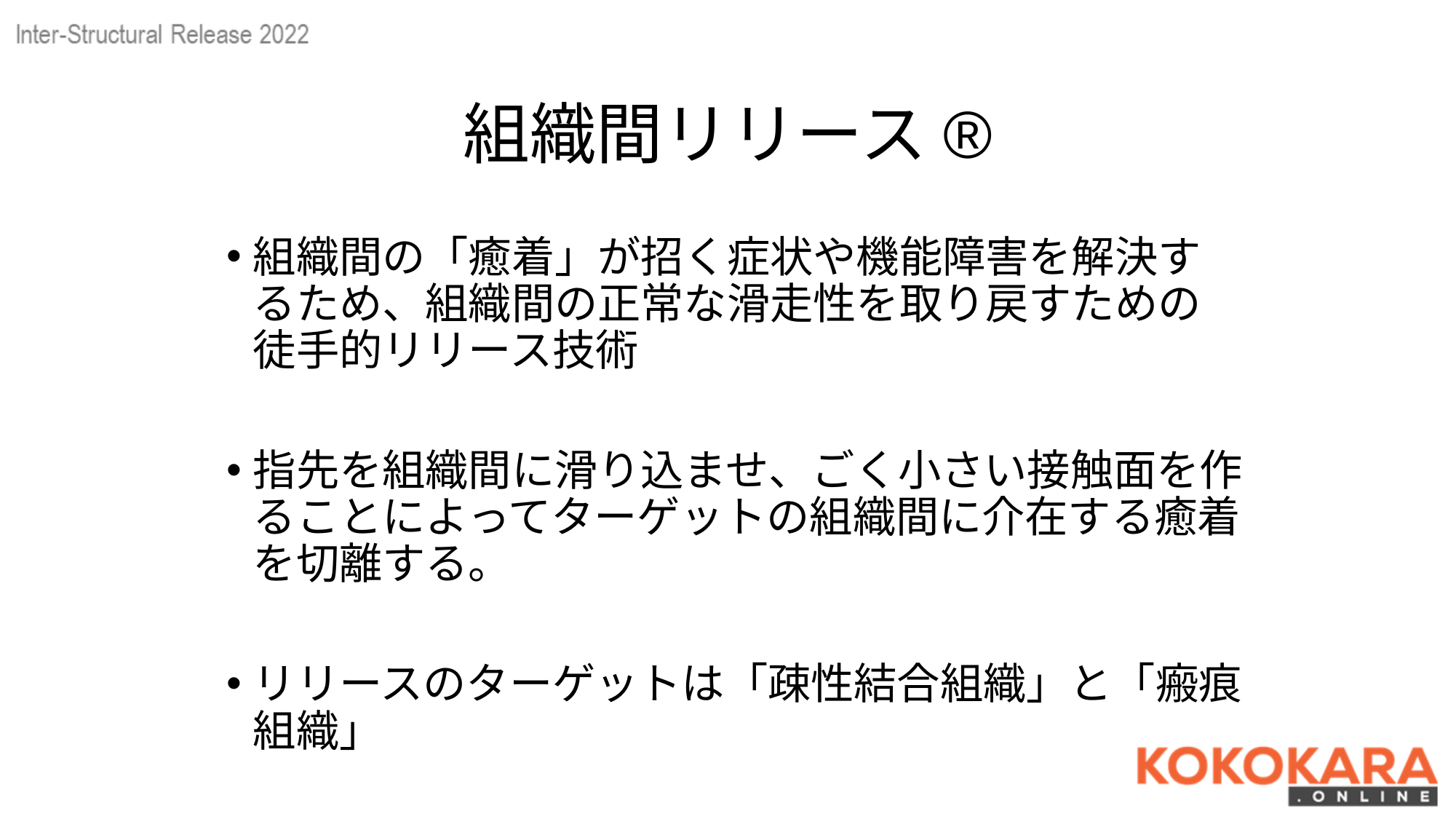

# 組織間リリース®
組織間の「癒着」が招く症状や機能障害を解決するため、組織間の正常な滑走性を取り戻すための徒手的リリース技術

指先を組織間に滑り込ませ、ごく小さい接触面を作ることによってターゲットの組織間に介在する癒着を切離する。

リリースのターゲットは「疎性結合組織」と「瘢痕組織」